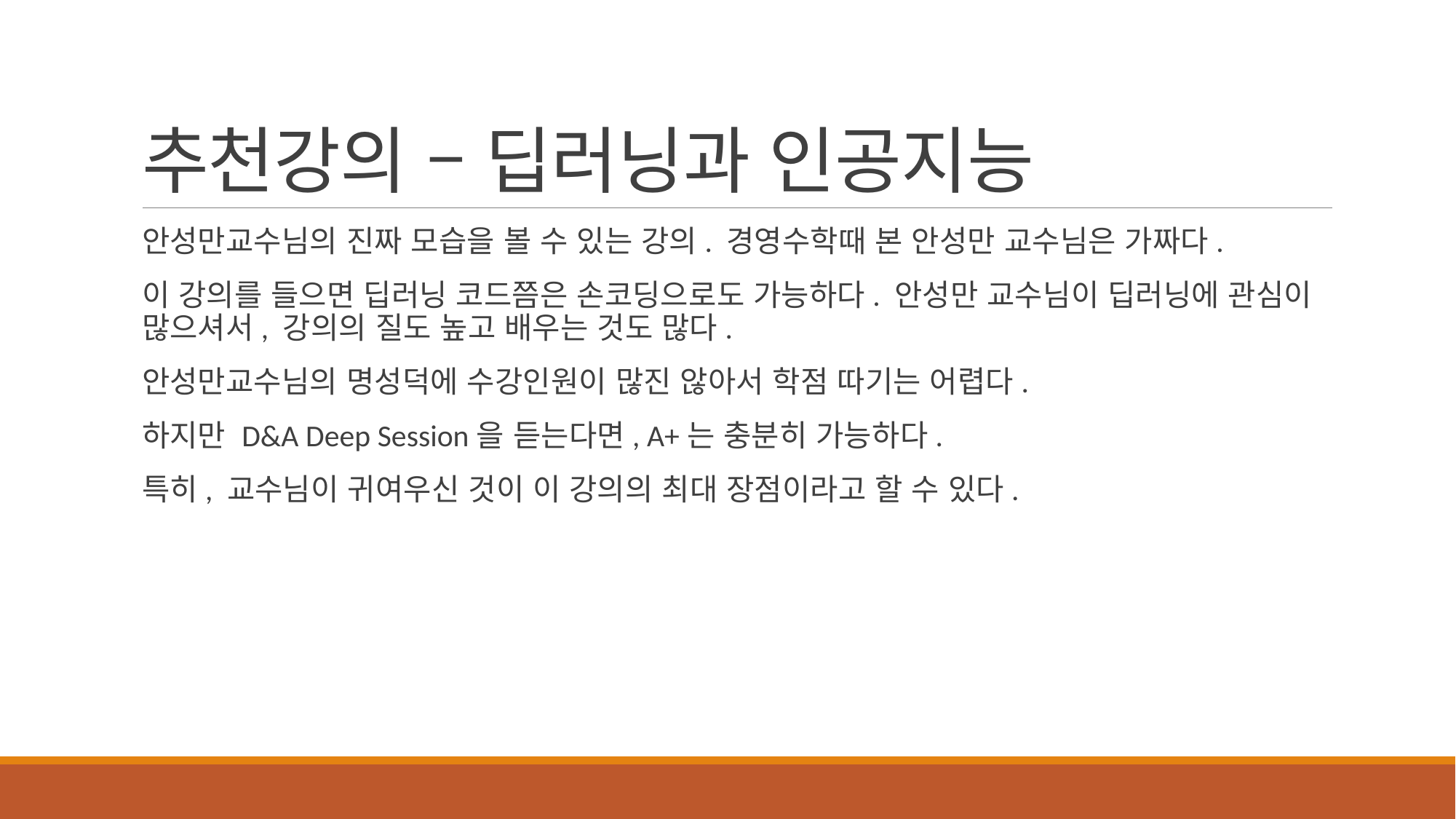

# 추천강의 – 딥러닝과 인공지능
안성만교수님의 진짜 모습을 볼 수 있는 강의. 경영수학때 본 안성만 교수님은 가짜다.
이 강의를 들으면 딥러닝 코드쯤은 손코딩으로도 가능하다. 안성만 교수님이 딥러닝에 관심이 많으셔서, 강의의 질도 높고 배우는 것도 많다.
안성만교수님의 명성덕에 수강인원이 많진 않아서 학점 따기는 어렵다.
하지만 D&A Deep Session을 듣는다면, A+는 충분히 가능하다.
특히, 교수님이 귀여우신 것이 이 강의의 최대 장점이라고 할 수 있다.